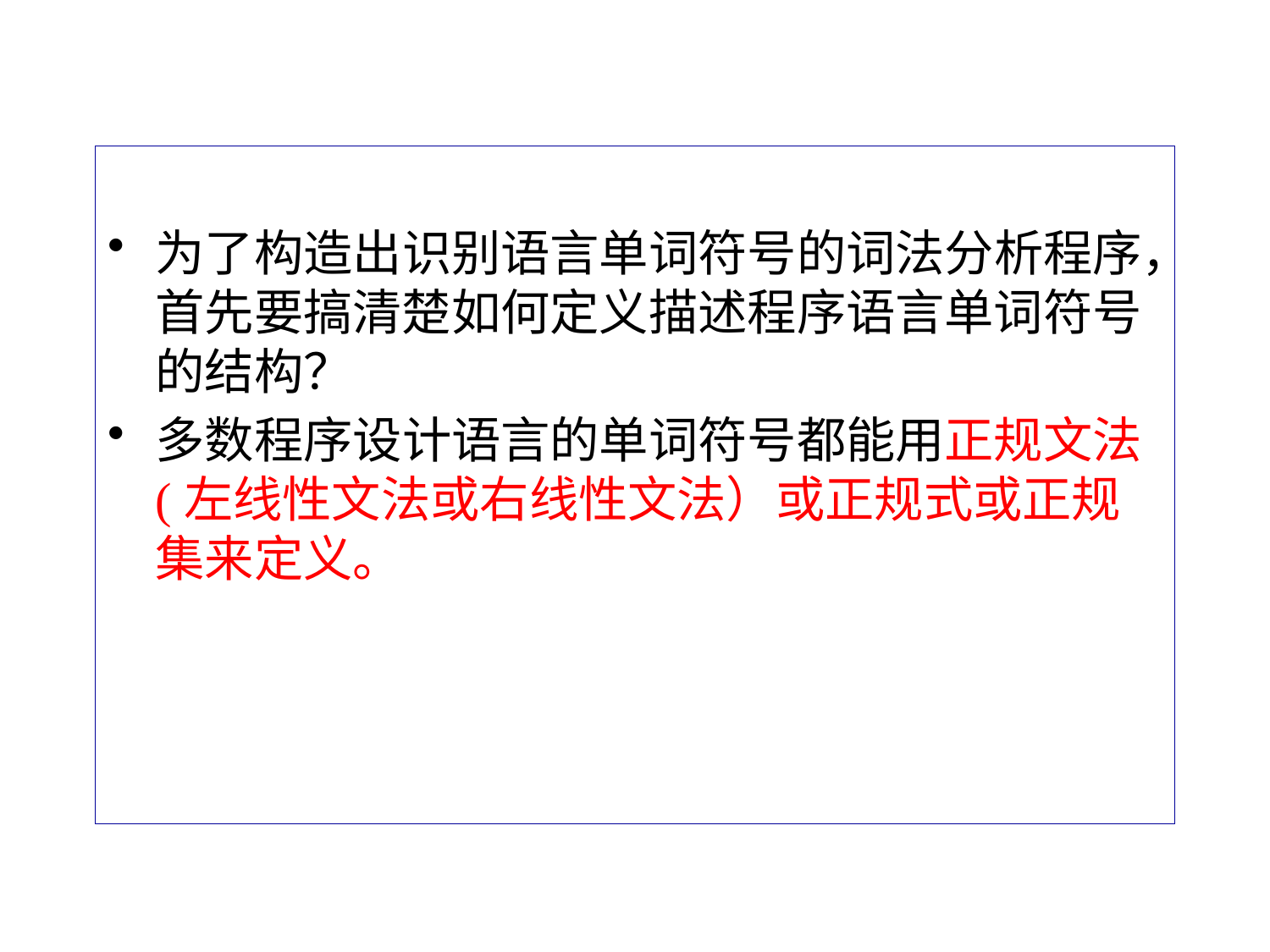

为了构造出识别语言单词符号的词法分析程序，首先要搞清楚如何定义描述程序语言单词符号的结构？
多数程序设计语言的单词符号都能用正规文法(左线性文法或右线性文法）或正规式或正规集来定义。